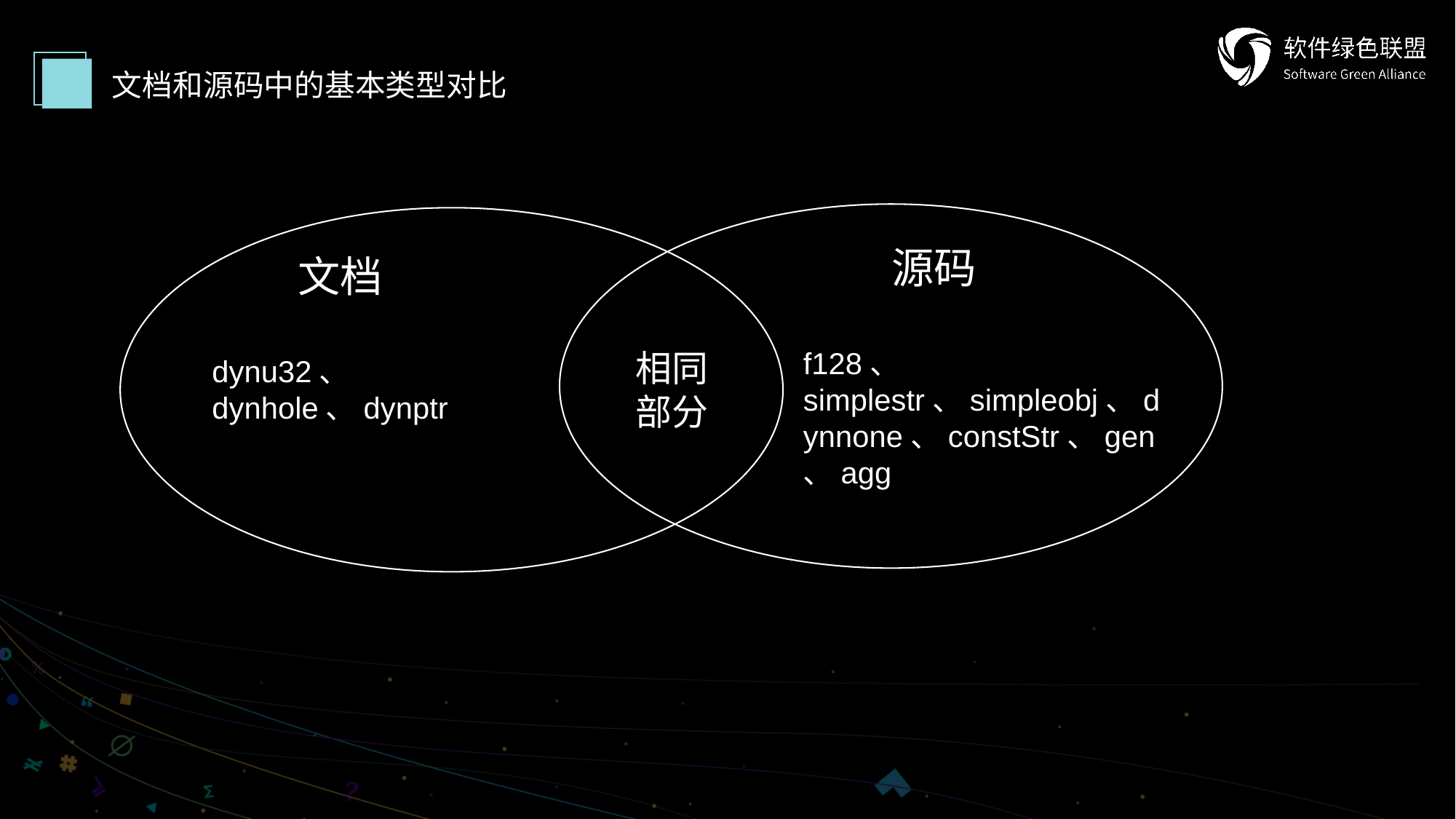

文档和源码中的基本类型对比

        源码

f128、 simplestr、simpleobj、dynnone、constStr、gen、agg
        文档

dynu32、
dynhole、dynptr
相同
部分